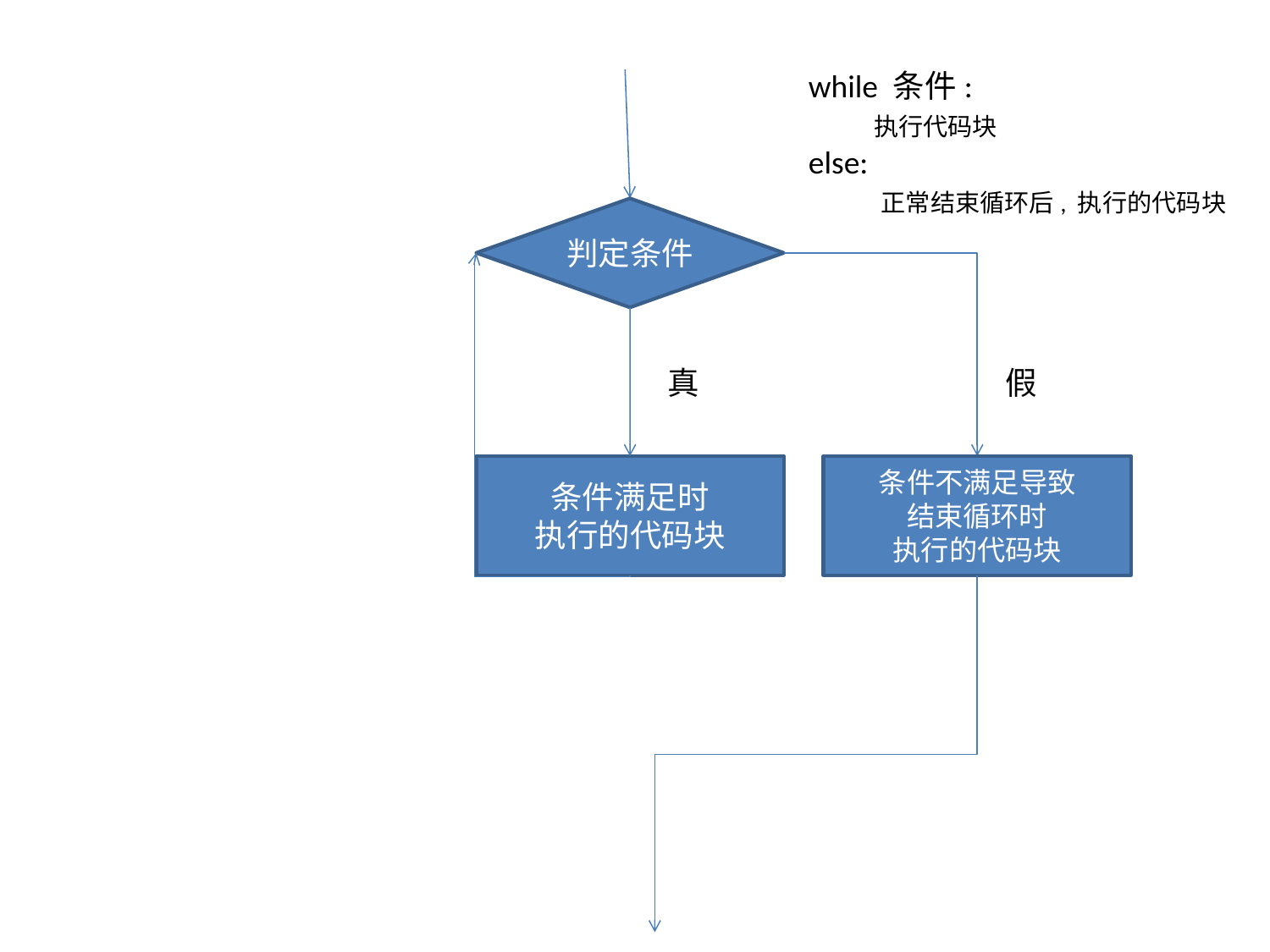

while 条件:
        执行代码块
else:
         正常结束循环后, 执行的代码块
判定条件
真
假
条件满足时
执行的代码块
条件不满足导致
结束循环时
执行的代码块